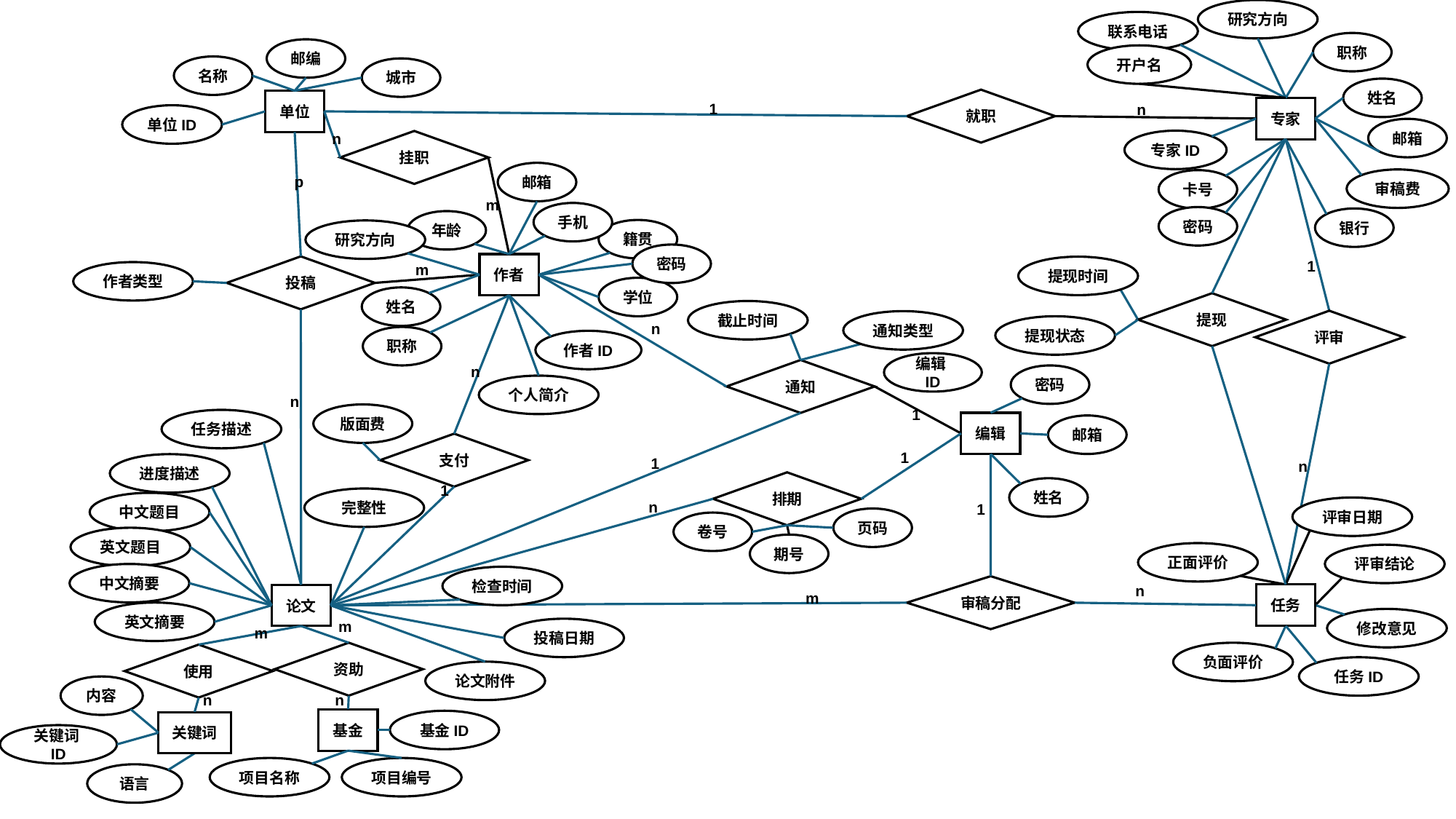

研究方向
联系电话
职称
邮编
开户名
名称
城市
姓名
就职
单位
1
n
专家
单位ID
邮箱
n
专家ID
挂职
邮箱
p
审稿费
卡号
m
手机
密码
银行
年龄
籍贯
研究方向
密码
1
作者
m
投稿
提现时间
作者类型
学位
姓名
提现
截止时间
评审
通知类型
n
提现状态
职称
作者ID
编辑ID
n
通知
密码
个人简介
n
1
版面费
任务描述
编辑
邮箱
支付
1
1
n
进度描述
排期
1
姓名
完整性
n
中文题目
1
评审日期
页码
卷号
英文题目
期号
正面评价
评审结论
中文摘要
检查时间
审稿分配
n
m
任务
论文
英文摘要
修改意见
m
m
投稿日期
资助
负面评价
使用
任务ID
论文附件
内容
n
n
基金
基金ID
关键词
关键词ID
项目名称
项目编号
语言